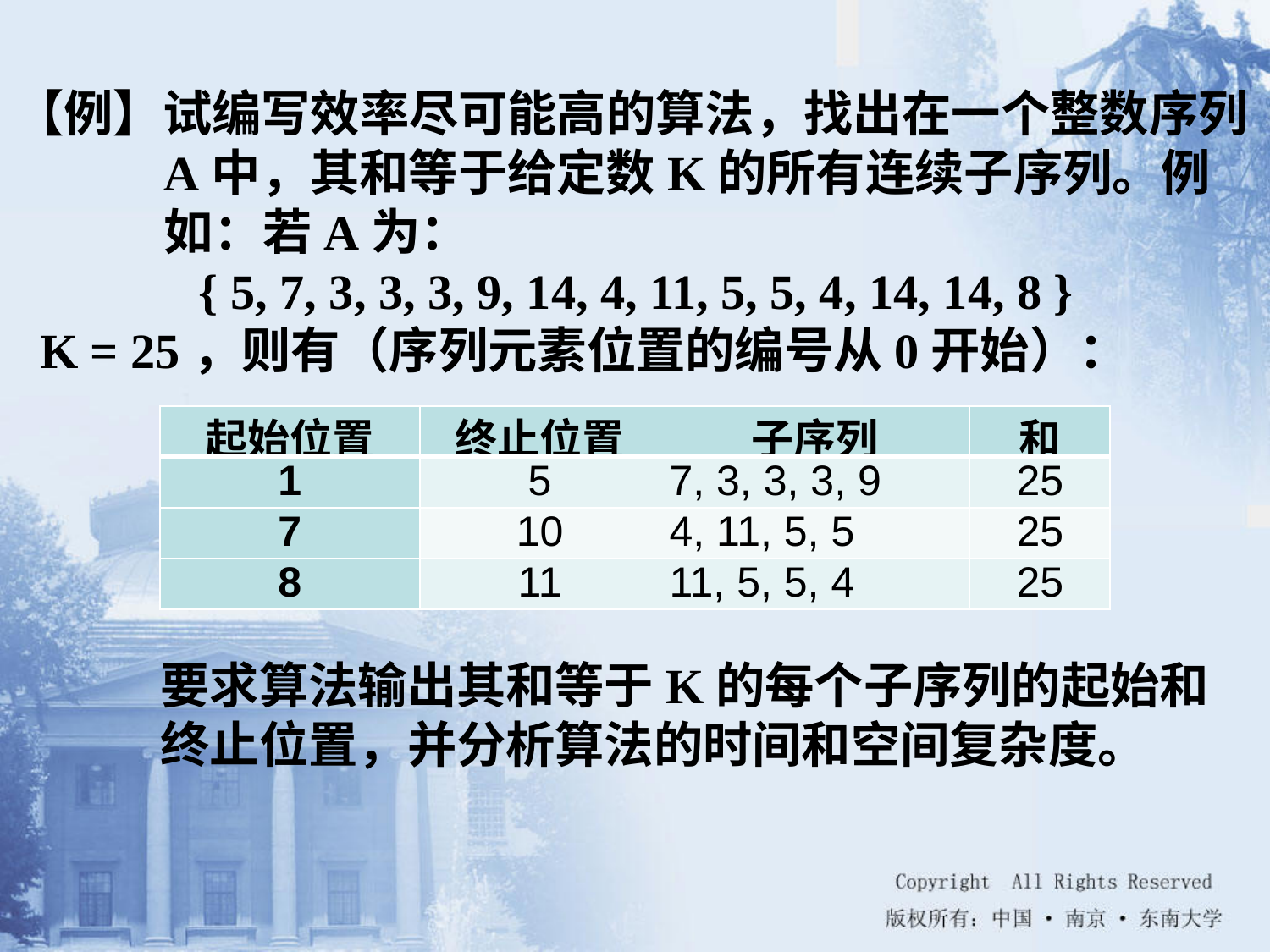

【例】试编写效率尽可能高的算法，找出在一个整数序列A中，其和等于给定数K的所有连续子序列。例如：若A为：
               { 5, 7, 3, 3, 3, 9, 14, 4, 11, 5, 5, 4, 14, 14, 8 }
K = 25，则有（序列元素位置的编号从0开始）：
| 起始位置 | 终止位置 | 子序列 | 和 |
| --- | --- | --- | --- |
| 1 | 5 | 7, 3, 3, 3, 9 | 25 |
| 7 | 10 | 4, 11, 5, 5 | 25 |
| 8 | 11 | 11, 5, 5, 4 | 25 |
要求算法输出其和等于K的每个子序列的起始和终止位置，并分析算法的时间和空间复杂度。